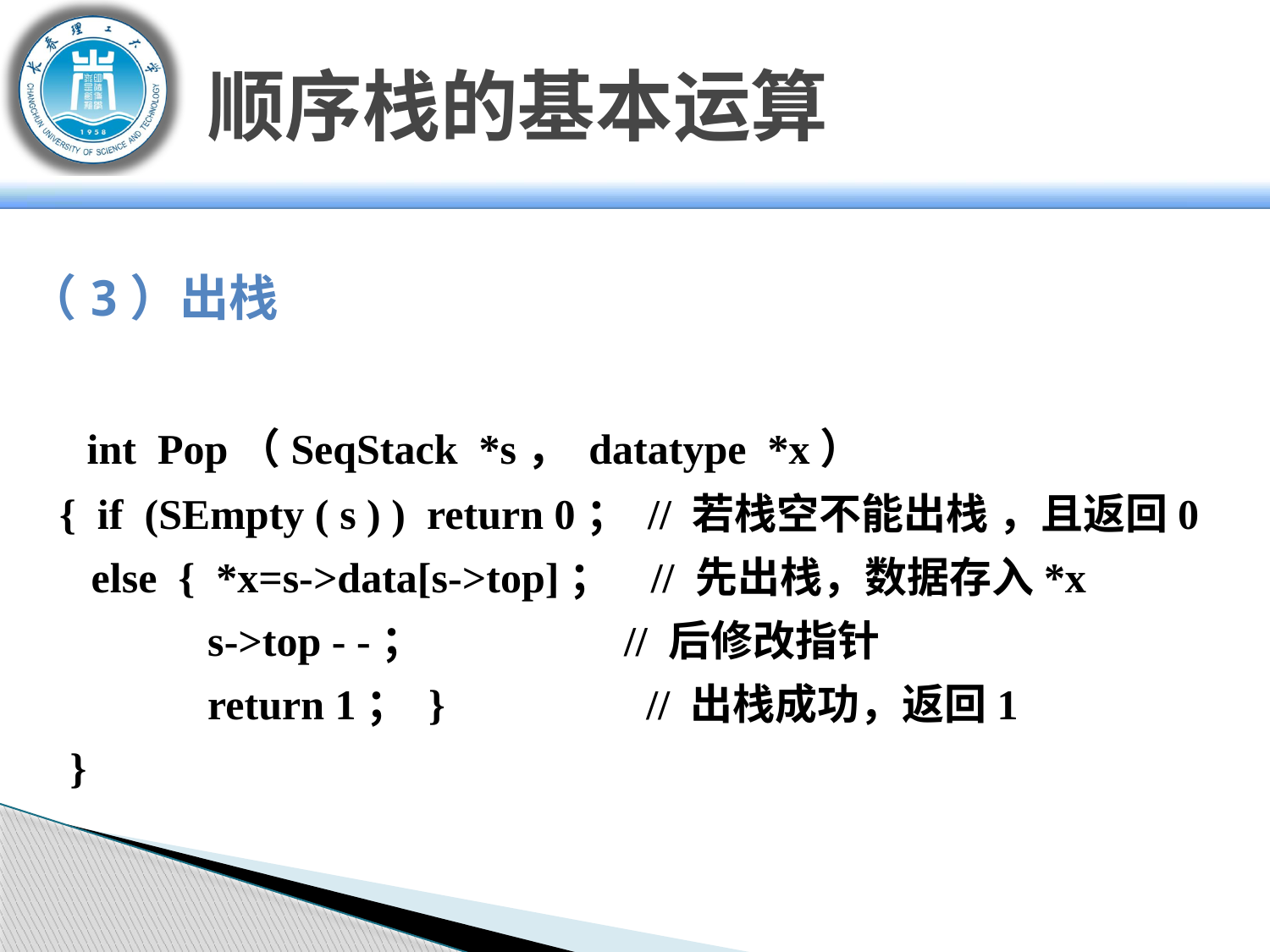

# 顺序栈的基本运算
（3）出栈

  int  Pop（SeqStack  *s， datatype  *x）
   {  if  (SEmpty ( s ) )  return 0； // 若栈空不能出栈 ，且返回0
      else  {  *x=s->data[s->top]；   // 先出栈，数据存入*x
                 s->top - -；                    // 后修改指针
                 return 1； }                   // 出栈成功，返回1
    }